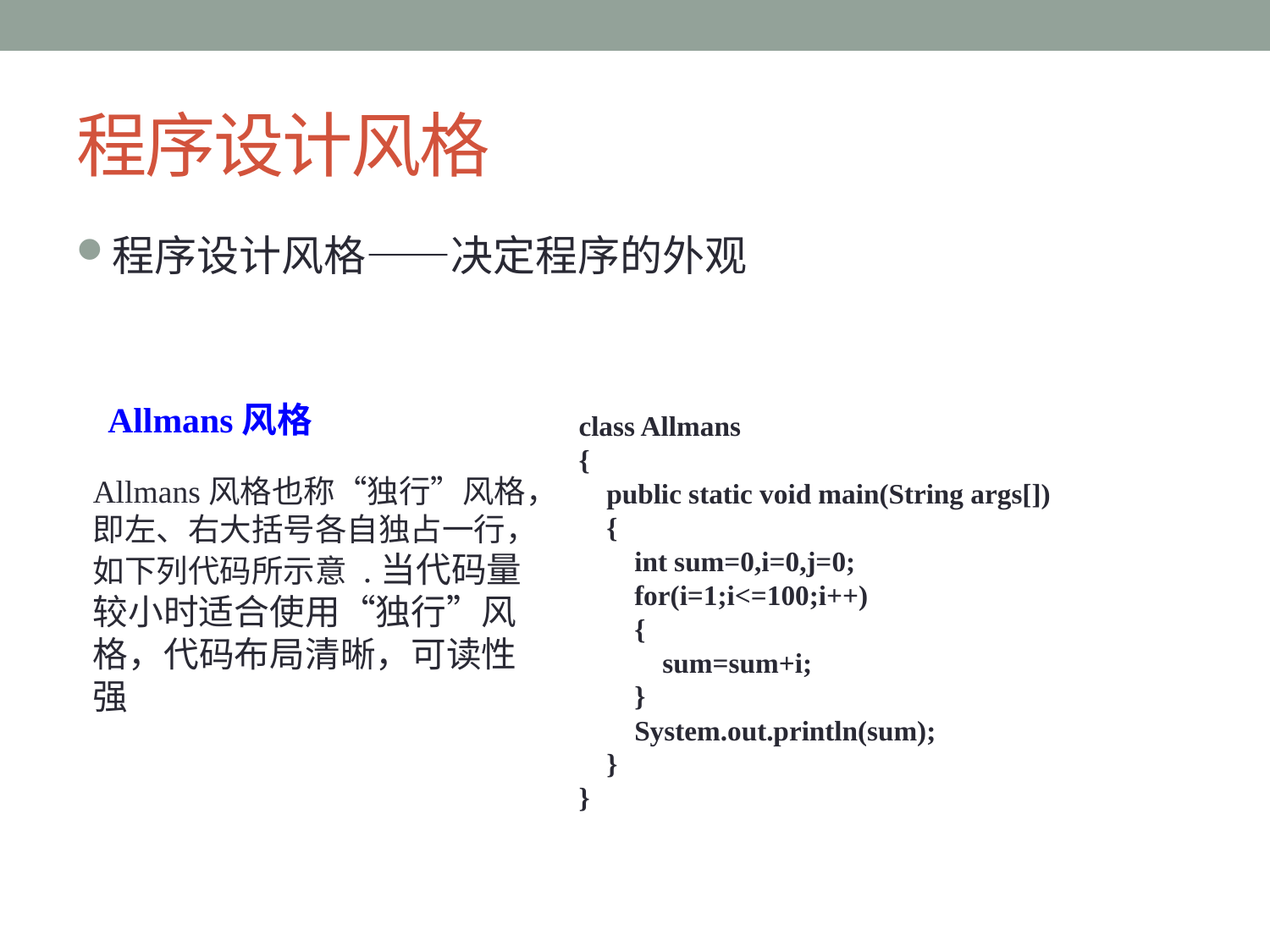

# 程序设计风格
程序设计风格——决定程序的外观
Allmans风格
class Allmans
{
    public static void main(String args[])
    {
        int sum=0,i=0,j=0;
        for(i=1;i<=100;i++)
        {
            sum=sum+i;
        }
        System.out.println(sum);
    }
}

Allmans风格也称“独行”风格，即左、右大括号各自独占一行，如下列代码所示意 .当代码量较小时适合使用“独行”风格，代码布局清晰，可读性强